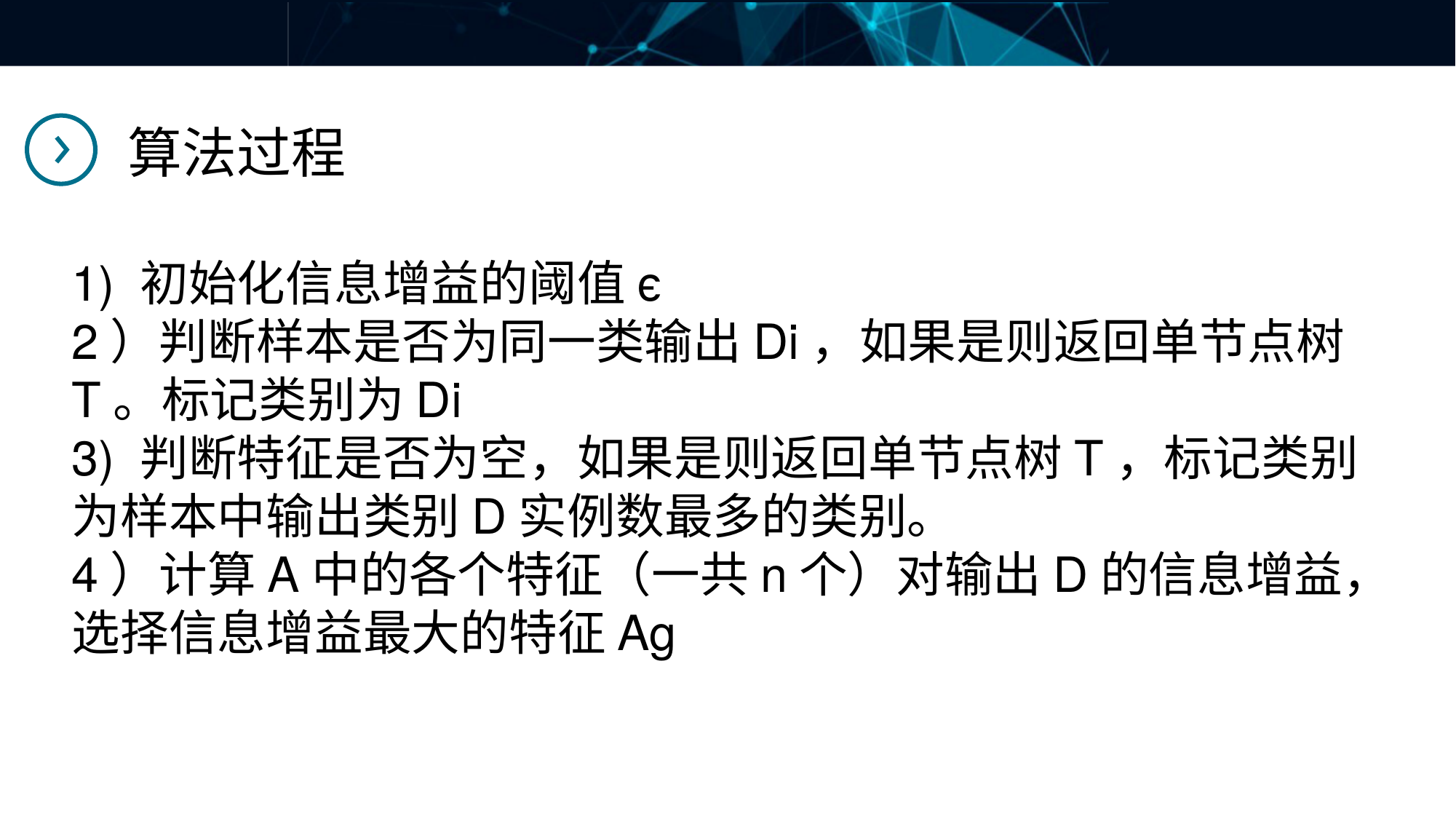

算法过程
1) 初始化信息增益的阈值ϵ
2）判断样本是否为同一类输出Di，如果是则返回单节点树T。标记类别为Di
3) 判断特征是否为空，如果是则返回单节点树T，标记类别为样本中输出类别D实例数最多的类别。
4）计算A中的各个特征（一共n个）对输出D的信息增益，选择信息增益最大的特征Ag